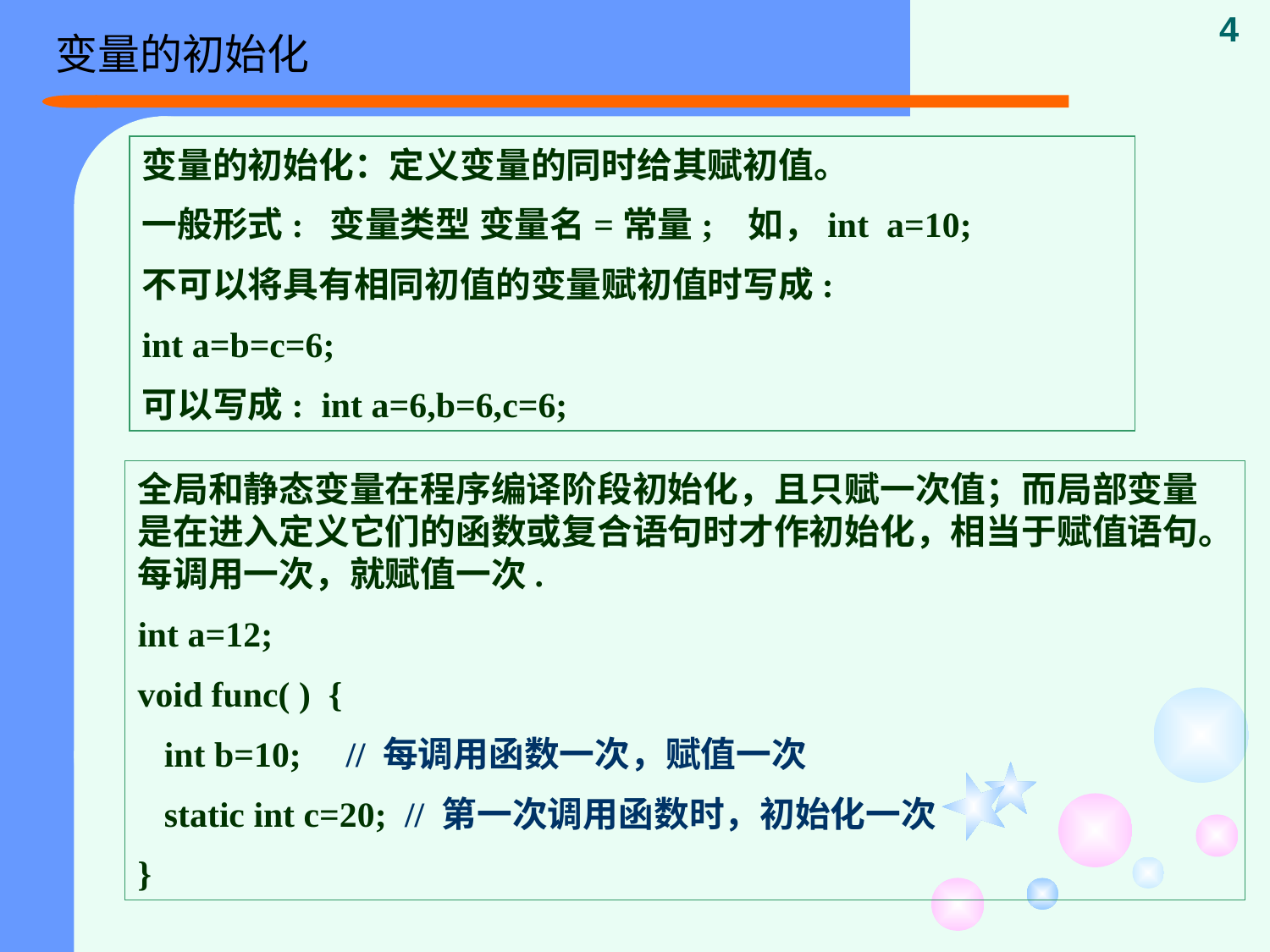

变量的初始化
4
变量的初始化：定义变量的同时给其赋初值。
一般形式:  变量类型 变量名=常量;   如，int  a=10;
不可以将具有相同初值的变量赋初值时写成:
int a=b=c=6;
可以写成:  int a=6,b=6,c=6;
全局和静态变量在程序编译阶段初始化，且只赋一次值；而局部变量是在进入定义它们的函数或复合语句时才作初始化，相当于赋值语句。每调用一次，就赋值一次.
int a=12;
void func( )  {
   int b=10;     // 每调用函数一次，赋值一次
   static int c=20;  // 第一次调用函数时，初始化一次
}